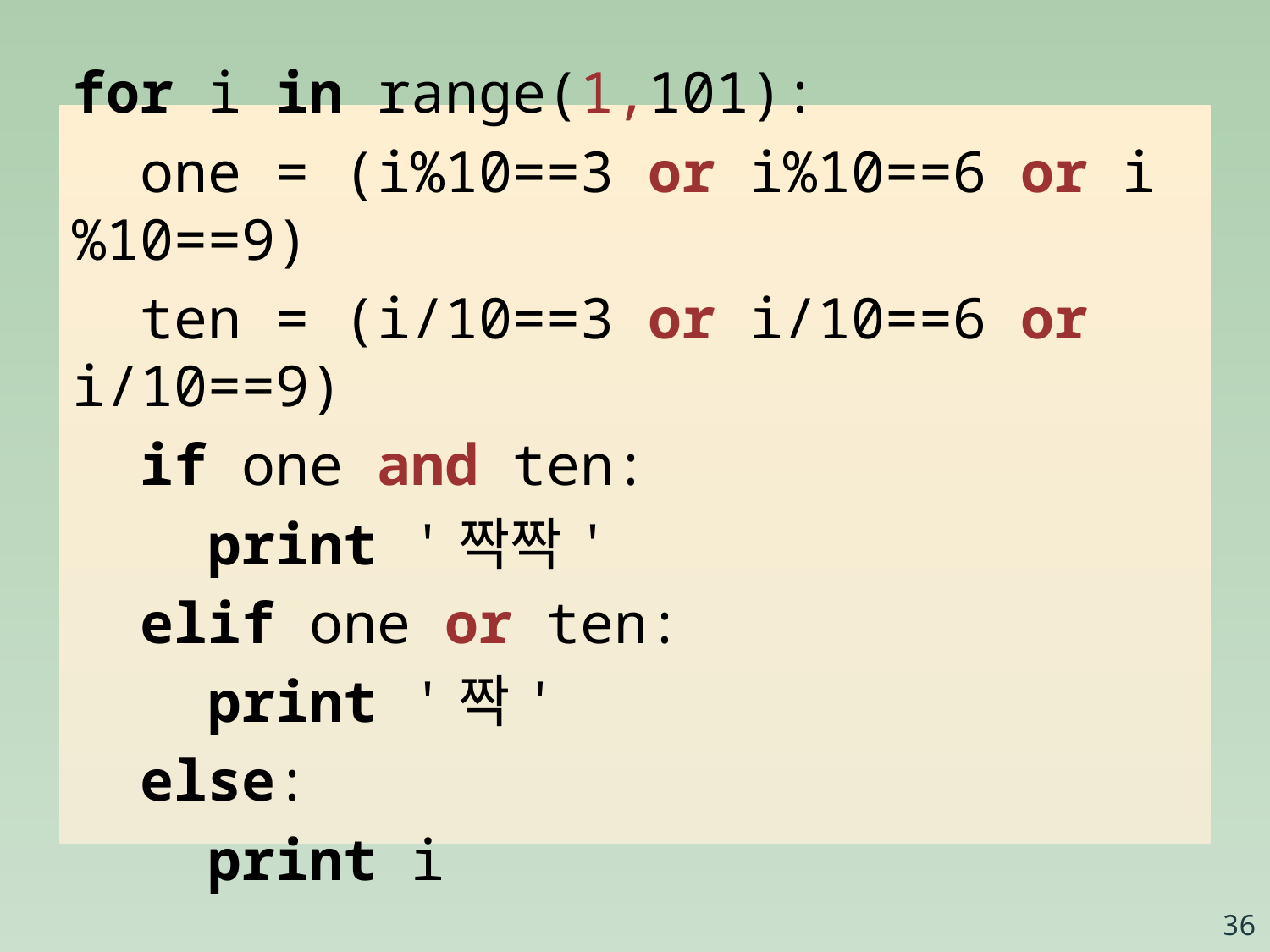

for i in range(1,101):
  one = (i%10==3 or i%10==6 or i%10==9)
  ten = (i/10==3 or i/10==6 or i/10==9)
  if one and ten:
    print '짝짝'
  elif one or ten:
    print '짝'
  else:
    print i
36